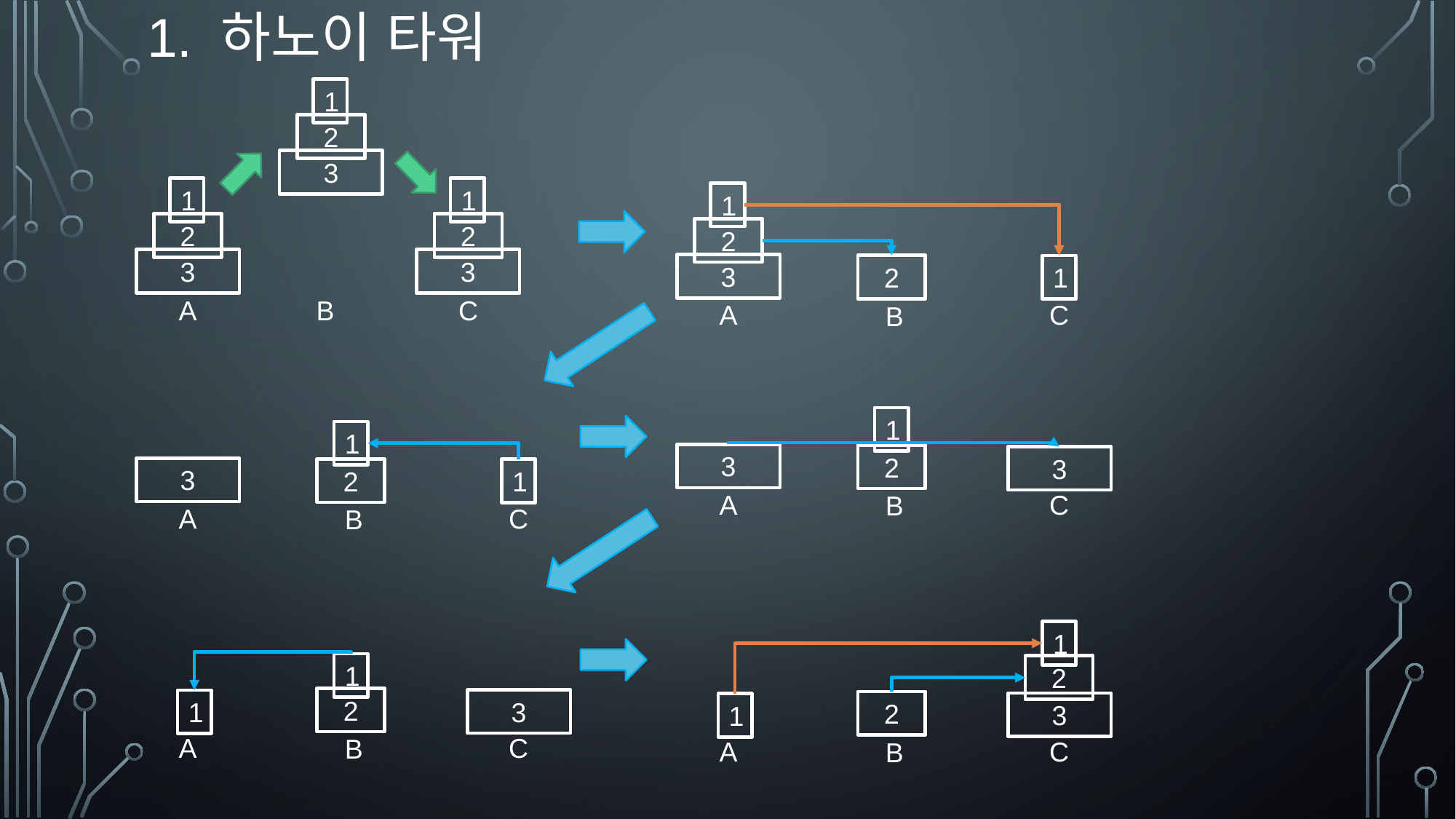

# 1. 하노이 타워
1
2
3
B

1
2
3
A
1
2
3
C
1
2
3
2
1
A
C
B

1
3
2
A
C
B
3

1
3
2
1
A
C
B

1

1
2
A
C
B
1
3
2
2
A
C
B
1
3